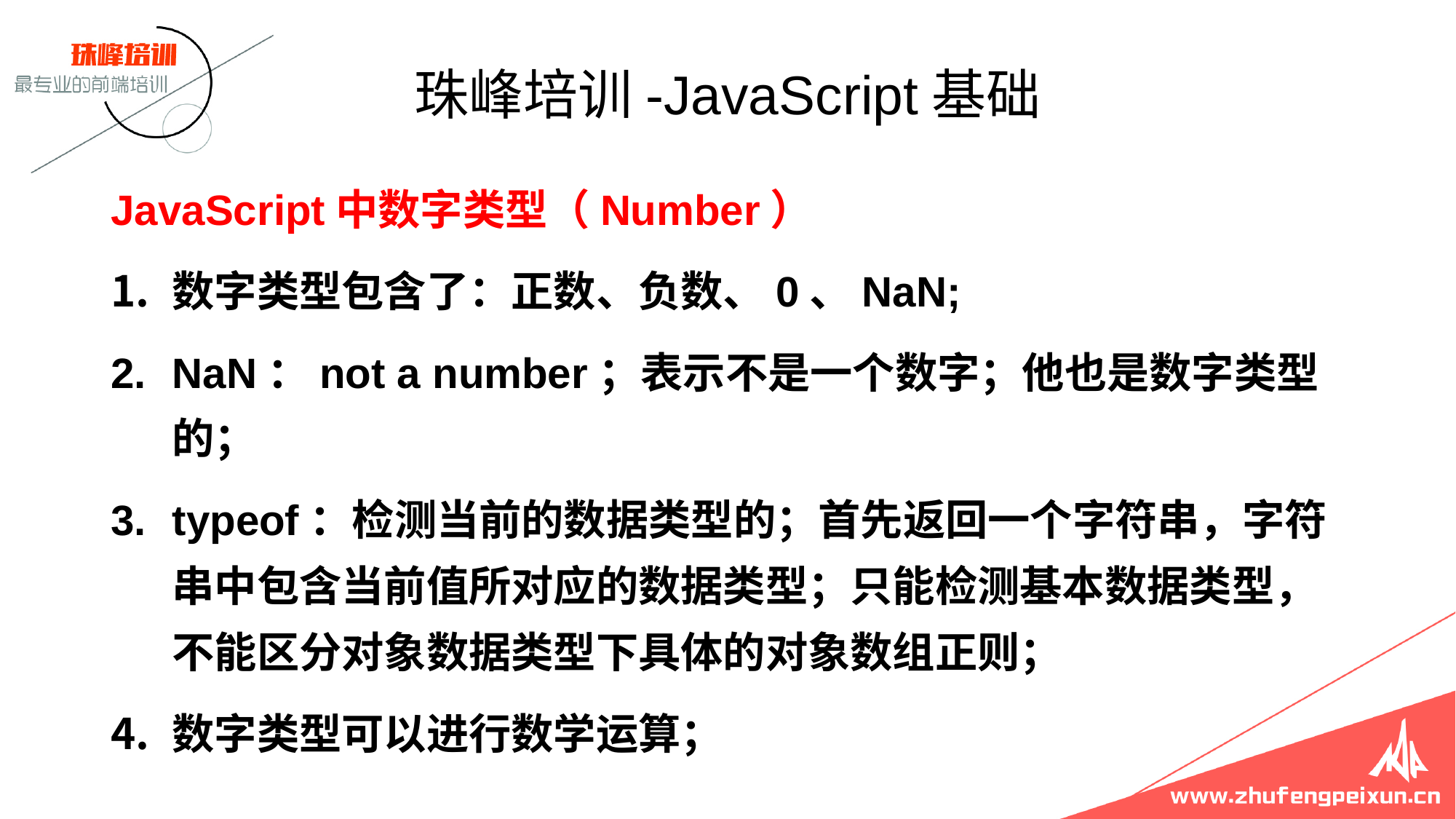

# 珠峰培训-JavaScript基础
JavaScript中数字类型（Number）
数字类型包含了：正数、负数、0、NaN;
NaN：not a number；表示不是一个数字；他也是数字类型的；
typeof：检测当前的数据类型的；首先返回一个字符串，字符串中包含当前值所对应的数据类型；只能检测基本数据类型，不能区分对象数据类型下具体的对象数组正则；
数字类型可以进行数学运算；